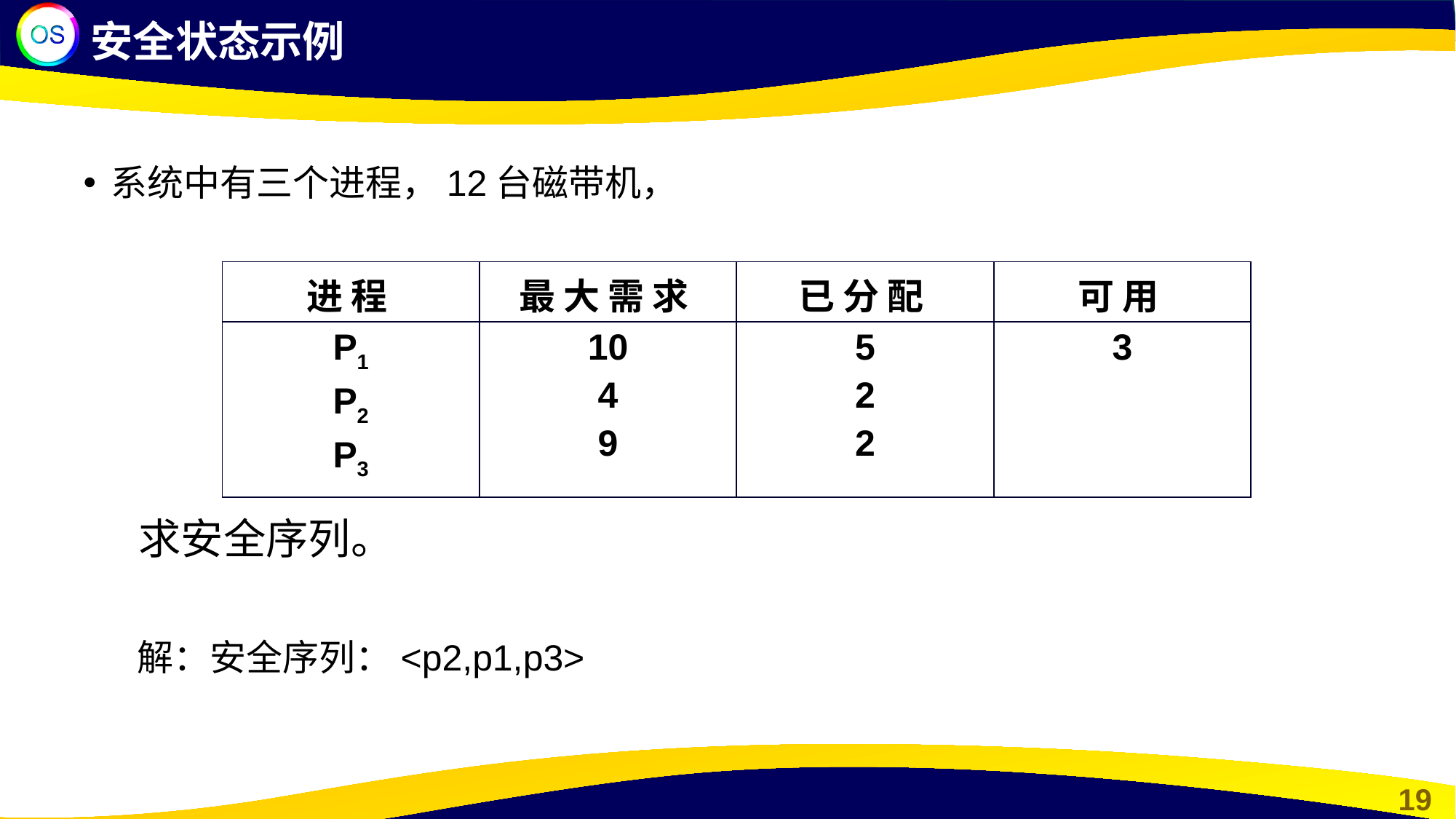

安全状态示例
系统中有三个进程，12台磁带机，
| 进 程 | 最 大 需 求 | 已 分 配 | 可 用 |
| --- | --- | --- | --- |
| P1 P2 P3 | 10 4 9 | 5 2 2 | 3 |
求安全序列。
解：安全序列：<p2,p1,p3>